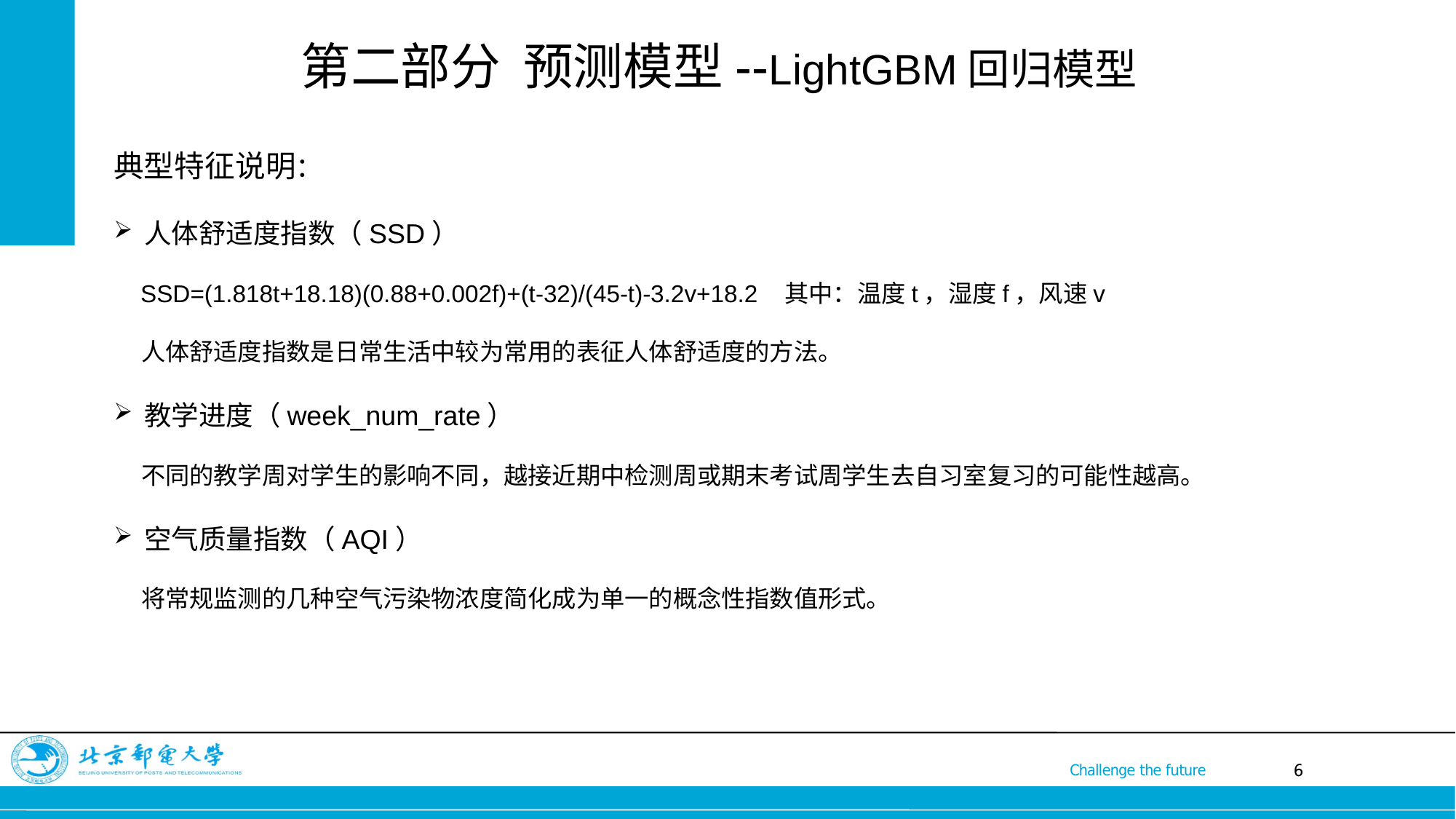

第二部分  预测模型--LightGBM回归模型
典型特征说明：
 人体舒适度指数（SSD）
    SSD=(1.818t+18.18)(0.88+0.002f)+(t-32)/(45-t)-3.2v+18.2   其中：温度t，湿度f，风速v
    人体舒适度指数是日常生活中较为常用的表征人体舒适度的方法。
 教学进度（week_num_rate）
    不同的教学周对学生的影响不同，越接近期中检测周或期末考试周学生去自习室复习的可能性越高。
 空气质量指数（AQI）
    将常规监测的几种空气污染物浓度简化成为单一的概念性指数值形式。